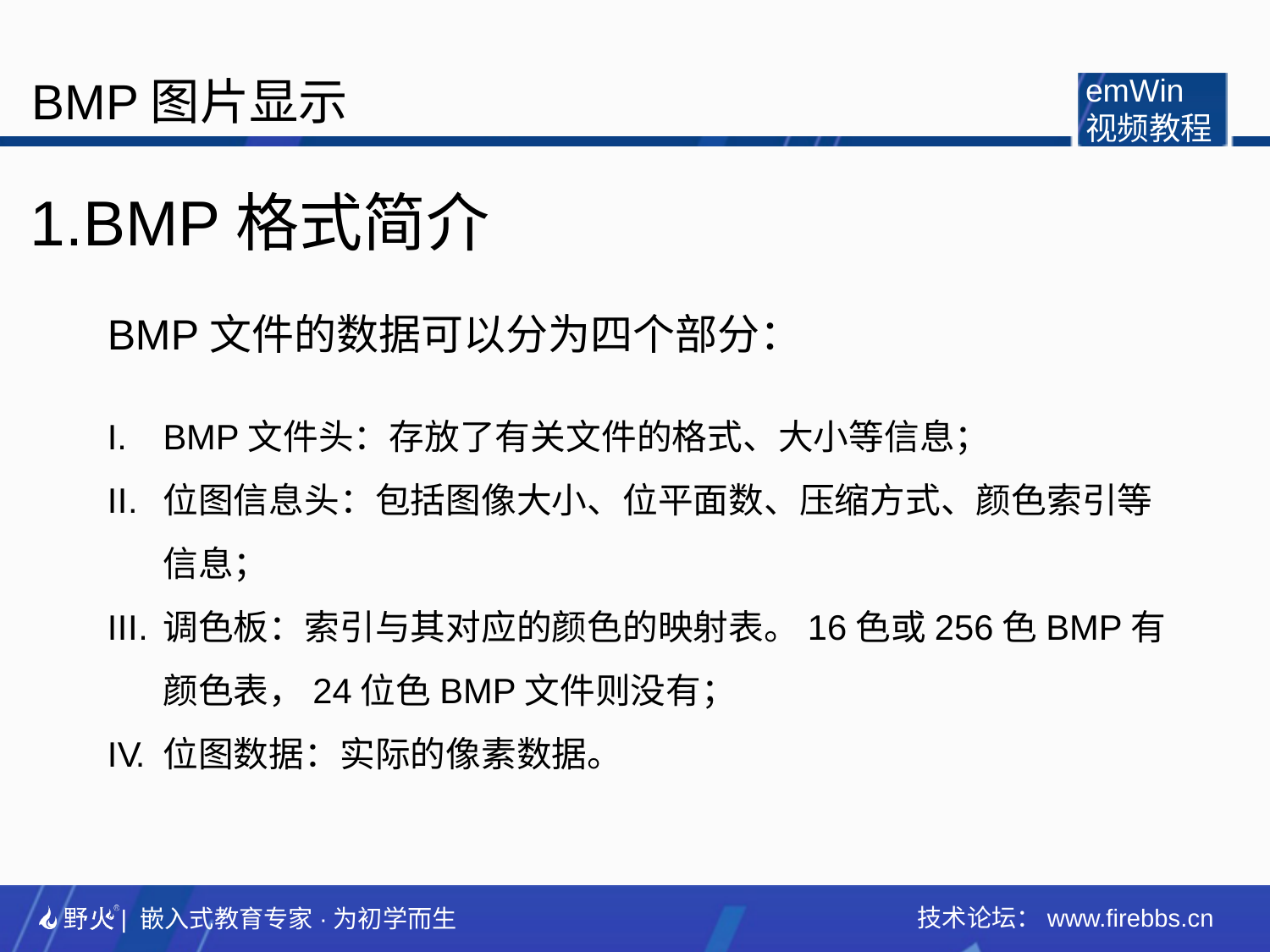

BMP图片显示
emWin
视频教程
1.BMP格式简介
BMP文件的数据可以分为四个部分：

BMP文件头：存放了有关文件的格式、大小等信息；
位图信息头：包括图像大小、位平面数、压缩方式、颜色索引等信息；
调色板：索引与其对应的颜色的映射表。16色或256色BMP有颜色表，24位色BMP文件则没有；
位图数据：实际的像素数据。